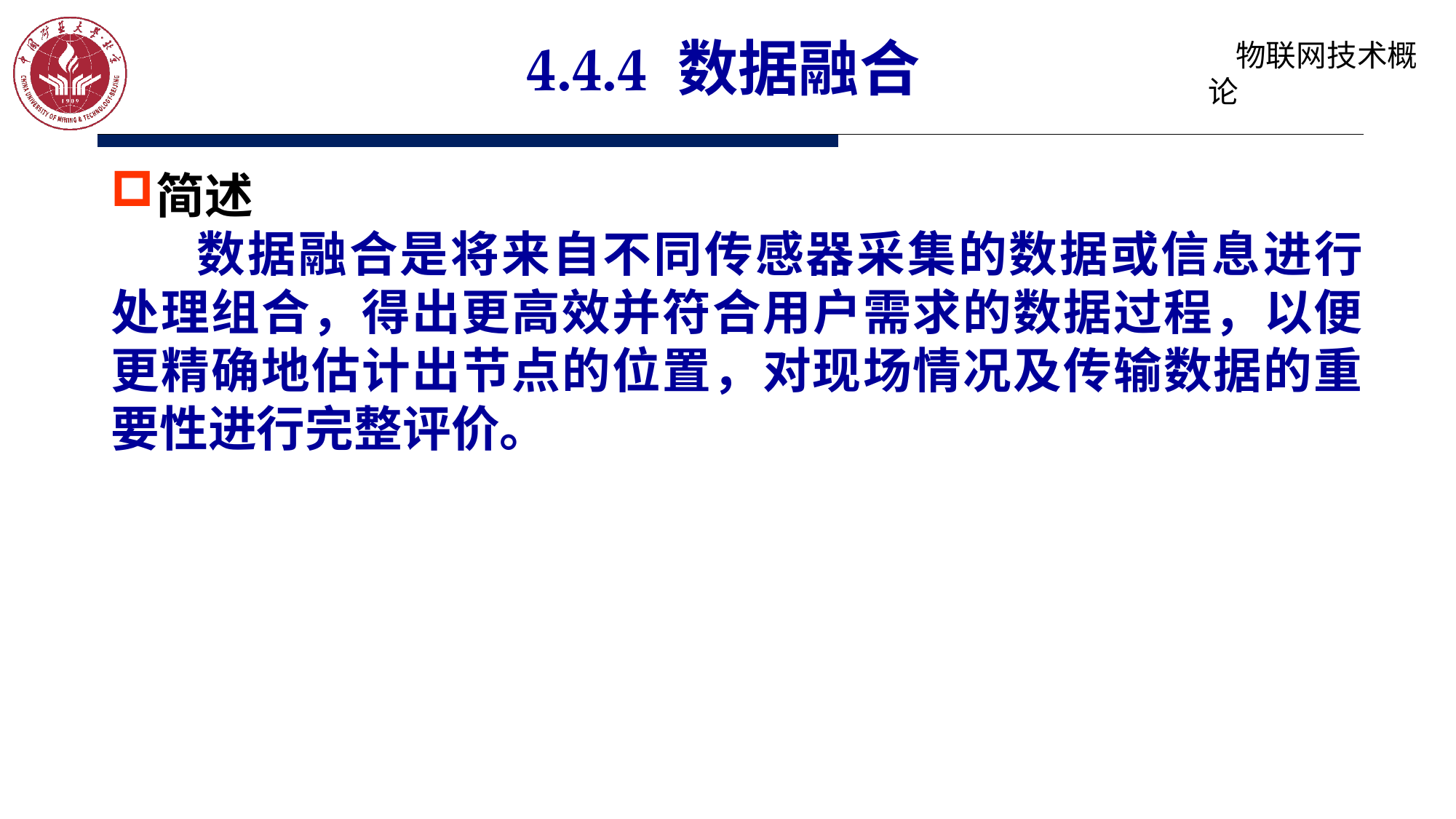

# 4.4.4 数据融合
简述
数据融合是将来自不同传感器采集的数据或信息进行处理组合，得出更高效并符合用户需求的数据过程，以便更精确地估计出节点的位置，对现场情况及传输数据的重要性进行完整评价。